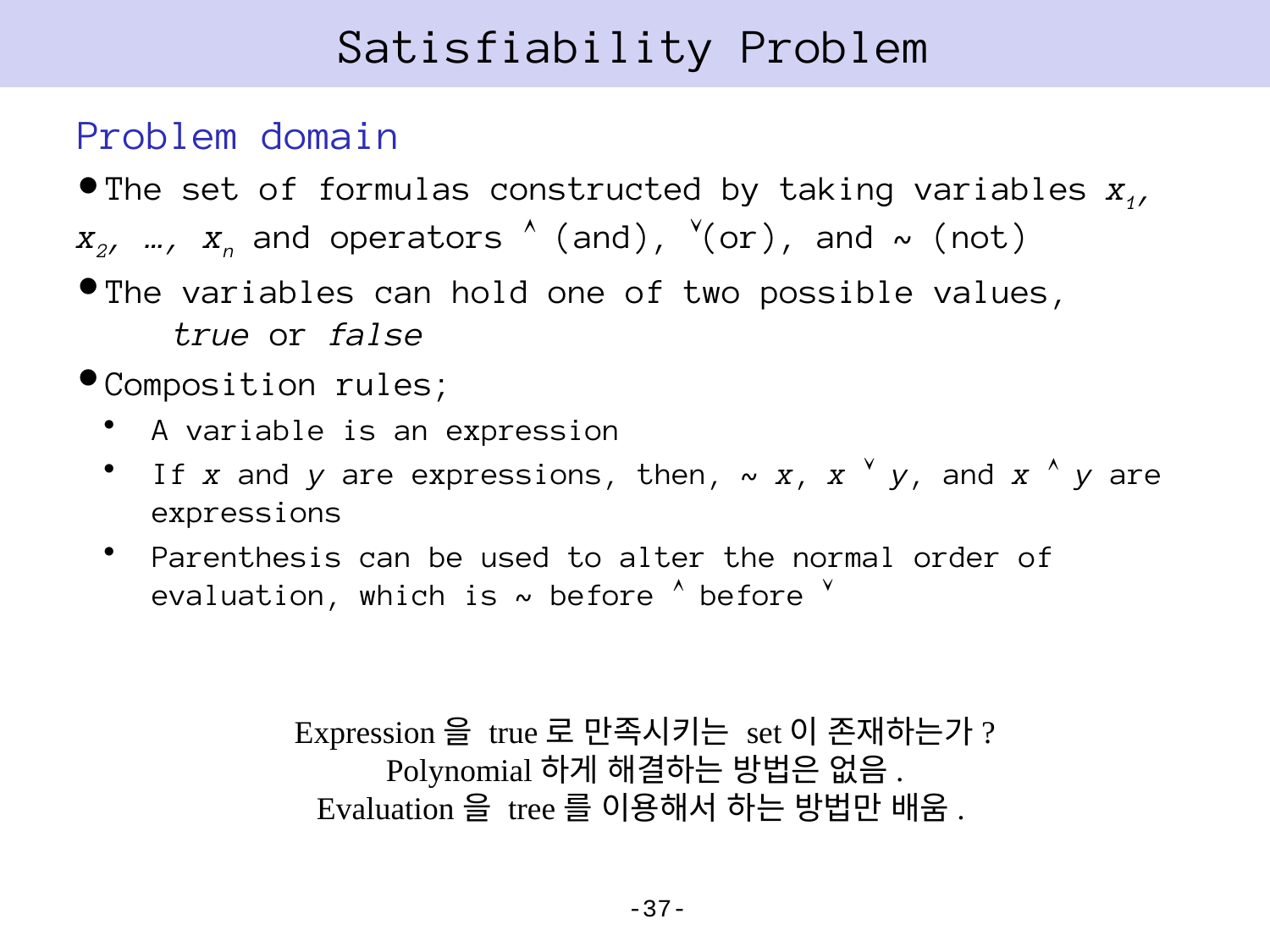

# Satisfiability Problem
Problem domain
The set of formulas constructed by taking variables x1, x2, …, xn and operators ∧ (and), ∨(or), and ~ (not)
The variables can hold one of two possible values,            true or false
Composition rules;
A variable is an expression
If x and y are expressions, then, ~ x, x ∨ y, and x ∧ y are expressions
Parenthesis can be used to alter the normal order of evaluation, which is ~ before ∧ before ∨
Expression을 true로 만족시키는 set이 존재하는가?
Polynomial하게 해결하는 방법은 없음.
Evaluation을 tree를 이용해서 하는 방법만 배움.
-37-